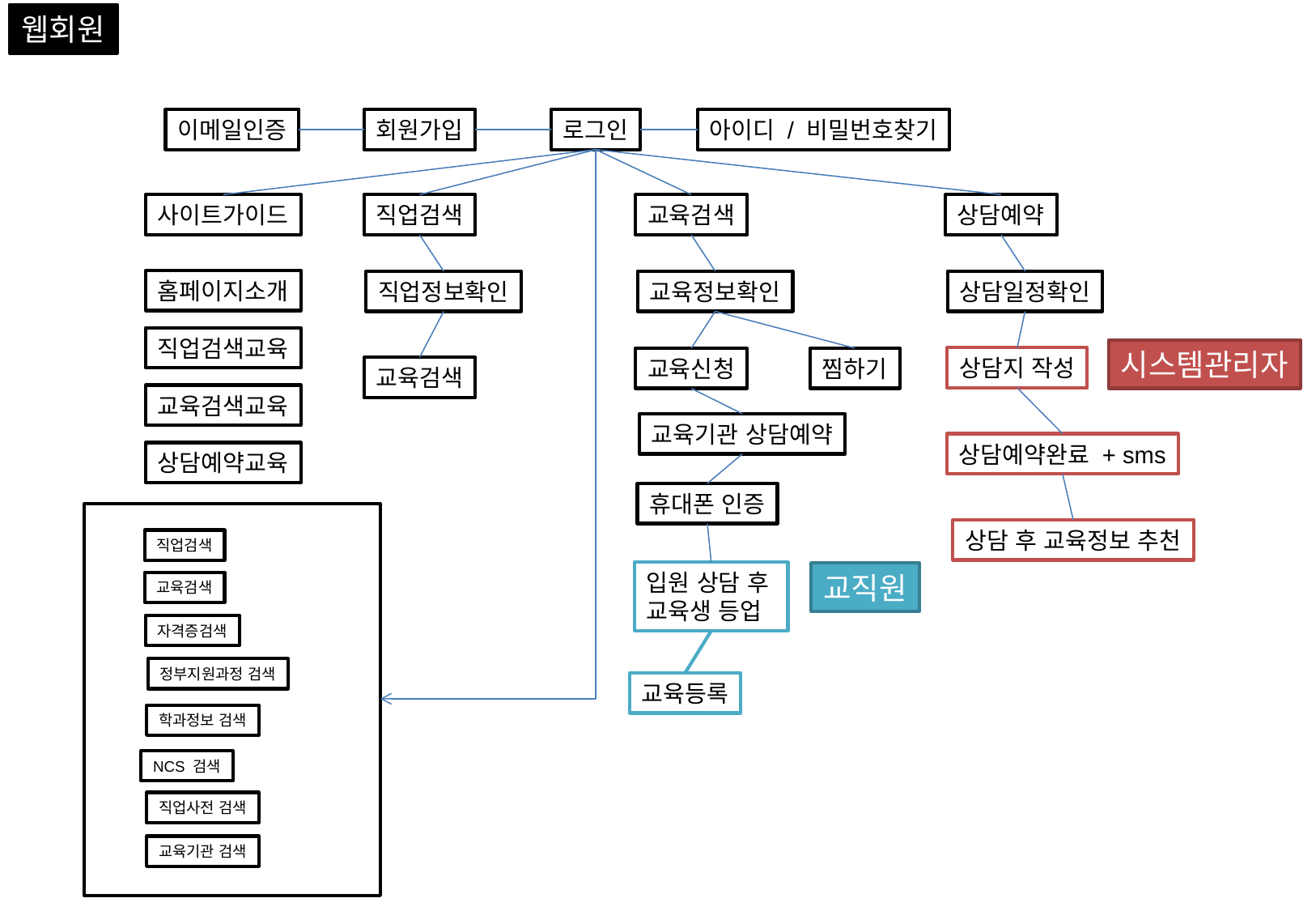

웹회원
이메일인증
로그인
회원가입
아이디 / 비밀번호찾기
직업검색
사이트가이드
교육검색
상담예약
홈페이지소개
직업정보확인
교육정보확인
상담일정확인
직업검색교육
시스템관리자
상담지 작성
교육신청
찜하기
교육검색
교육검색교육
교육기관 상담예약
상담예약완료 + sms
상담예약교육
휴대폰 인증

상담 후 교육정보 추천
직업검색
입원 상담 후
교육생 등업
교직원
교육검색
자격증검색
정부지원과정 검색
교육등록
학과정보 검색
NCS 검색
직업사전 검색
교육기관 검색